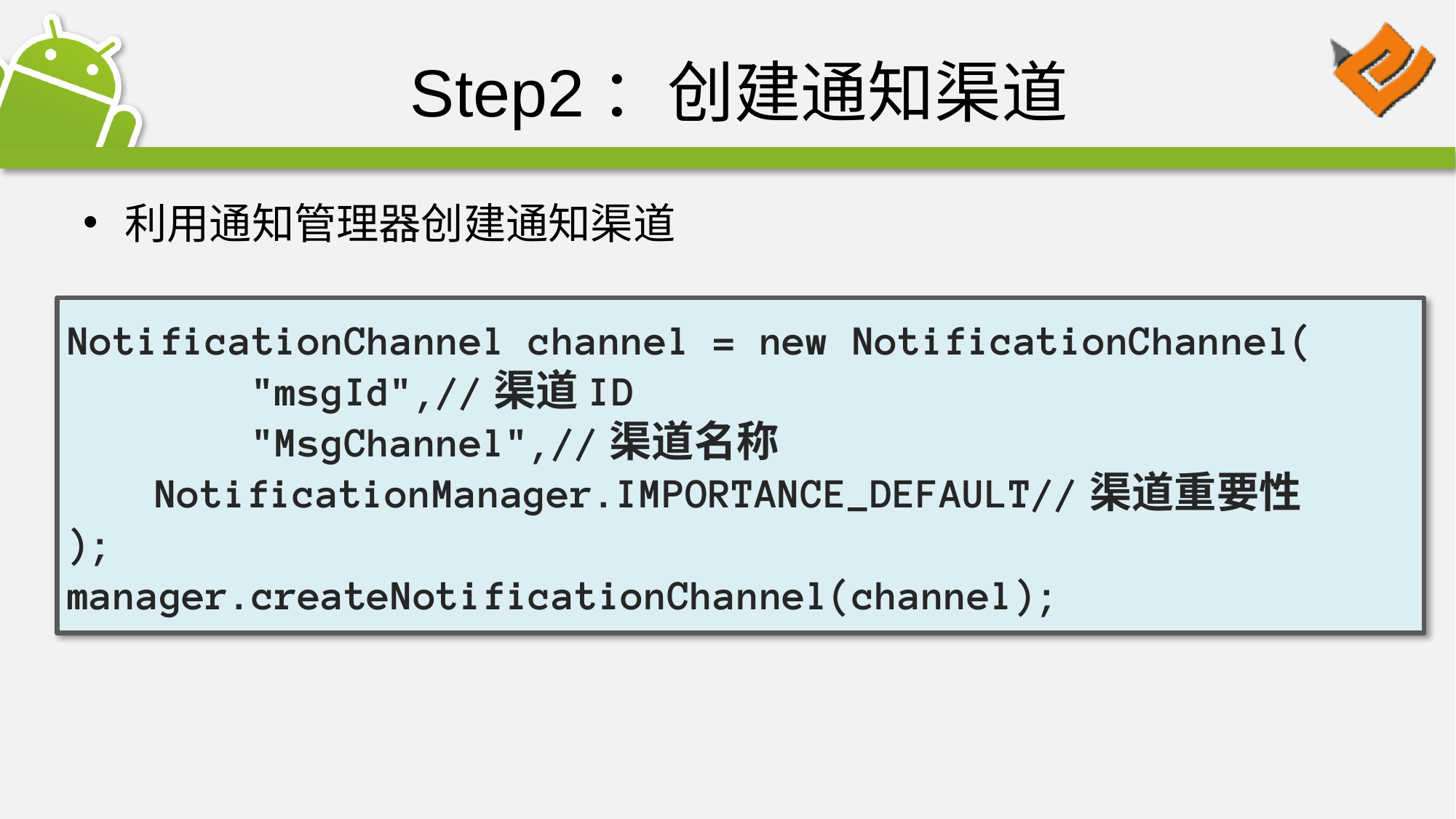

# Step2：创建通知渠道
利用通知管理器创建通知渠道
NotificationChannel channel = new NotificationChannel(
        "msgId",//渠道ID
        "MsgChannel",//渠道名称
        NotificationManager.IMPORTANCE_DEFAULT//渠道重要性
);
manager.createNotificationChannel(channel);